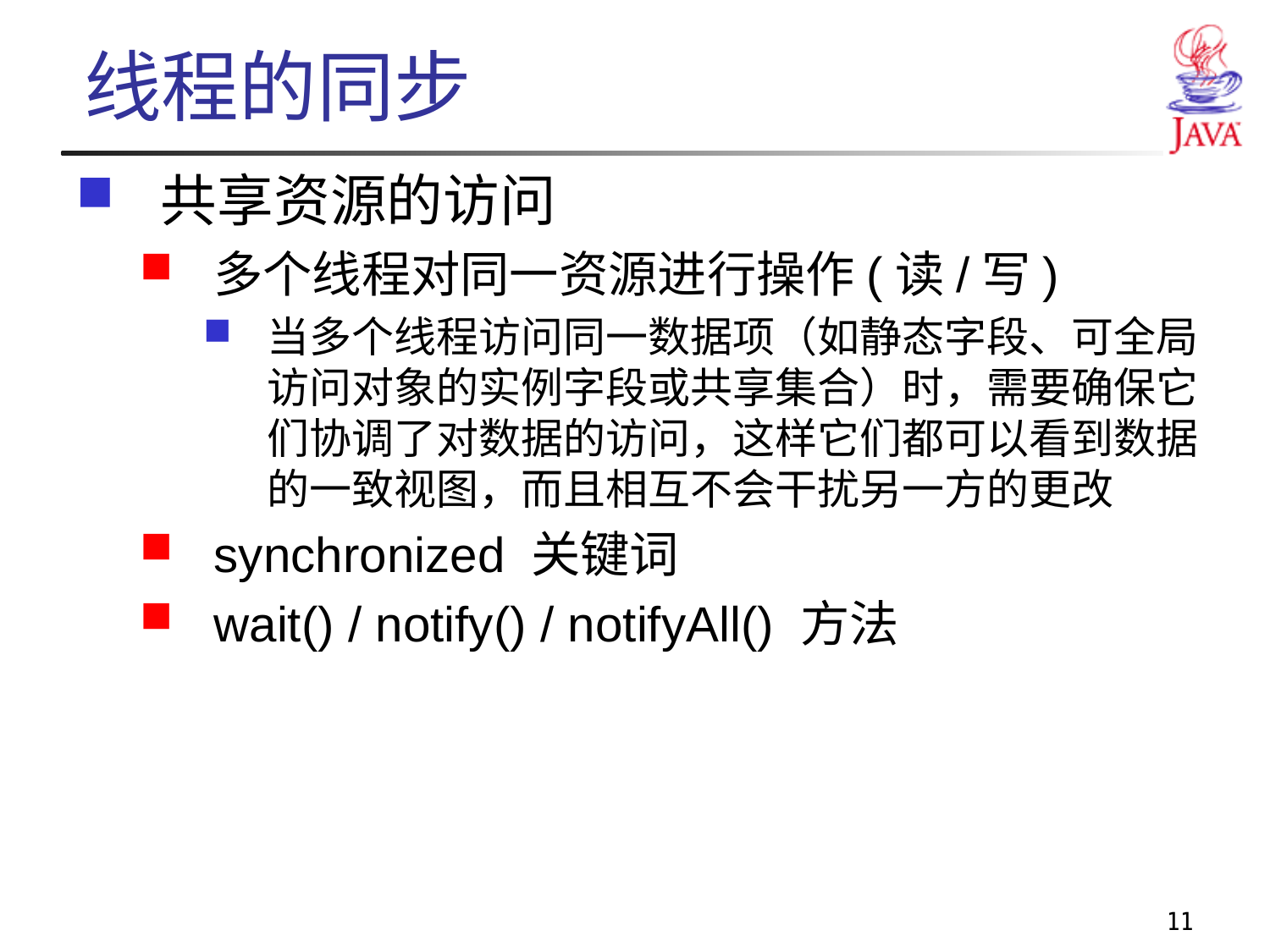

# 线程的同步
共享资源的访问
多个线程对同一资源进行操作(读/写)
当多个线程访问同一数据项（如静态字段、可全局访问对象的实例字段或共享集合）时，需要确保它们协调了对数据的访问，这样它们都可以看到数据的一致视图，而且相互不会干扰另一方的更改
synchronized 关键词
wait() / notify() / notifyAll() 方法

11